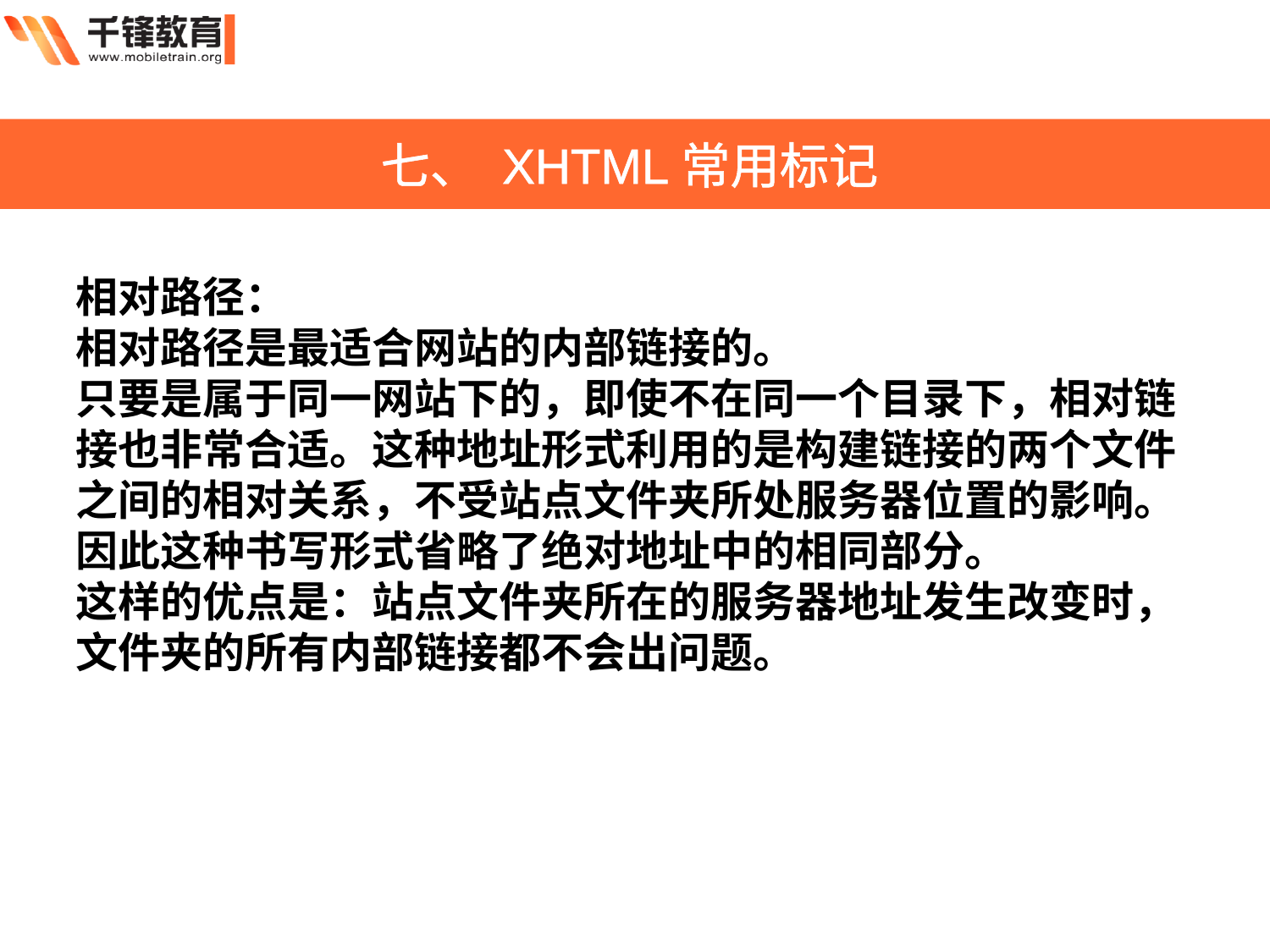

七、 XHTML常用标记
相对路径：
相对路径是最适合网站的内部链接的。
只要是属于同一网站下的，即使不在同一个目录下，相对链接也非常合适。这种地址形式利用的是构建链接的两个文件之间的相对关系，不受站点文件夹所处服务器位置的影响。
因此这种书写形式省略了绝对地址中的相同部分。
这样的优点是：站点文件夹所在的服务器地址发生改变时，文件夹的所有内部链接都不会出问题。